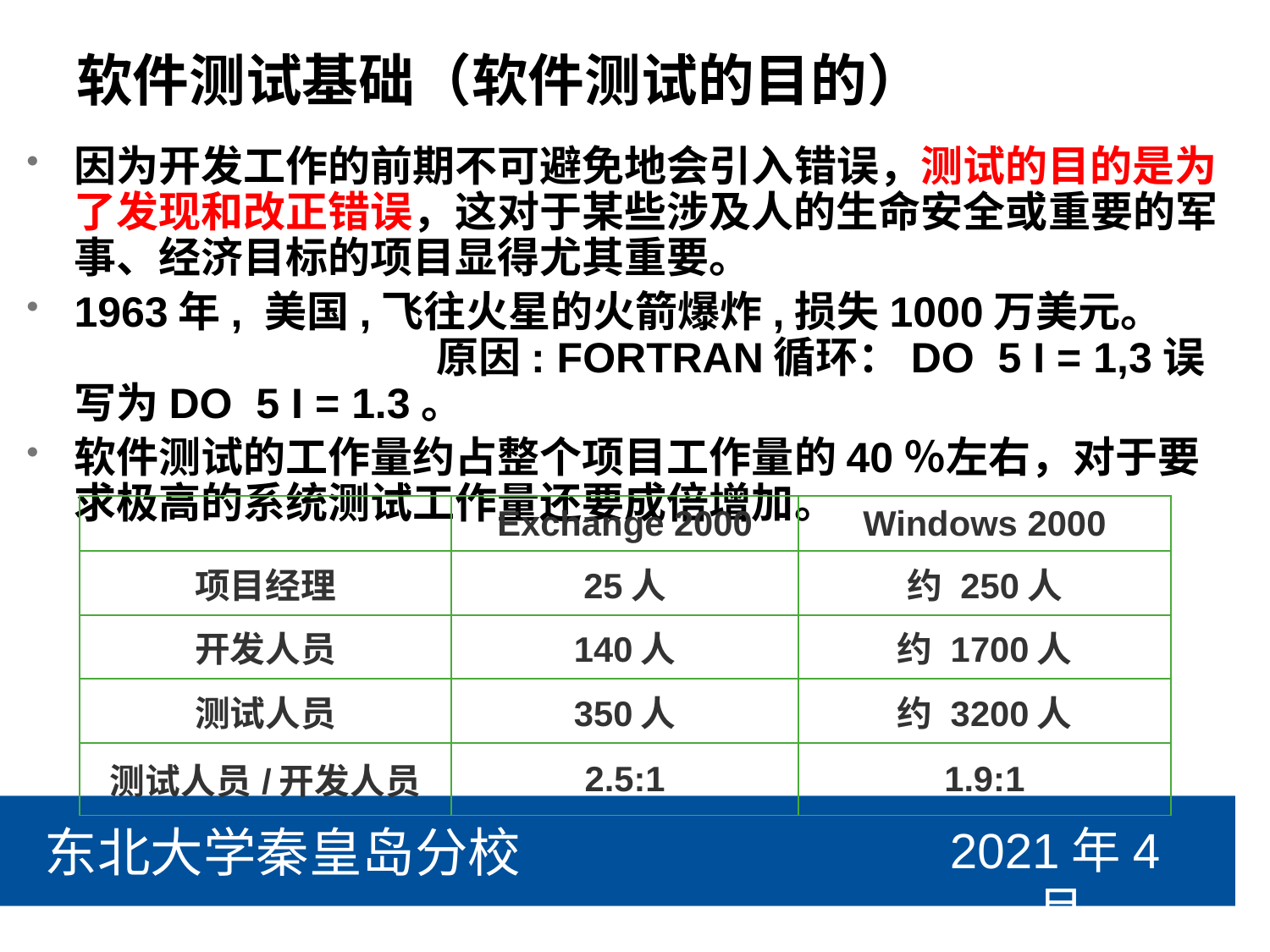

# 软件测试基础（软件测试的目的）
因为开发工作的前期不可避免地会引入错误，测试的目的是为了发现和改正错误，这对于某些涉及人的生命安全或重要的军事、经济目标的项目显得尤其重要。
1963年, 美国,飞往火星的火箭爆炸,损失1000万美元。                                            原因: FORTRAN循环：DO  5 I = 1,3误写为DO  5 I = 1.3。
软件测试的工作量约占整个项目工作量的40％左右，对于要求极高的系统测试工作量还要成倍增加。
|  | Exchange 2000 | Windows 2000 |
| --- | --- | --- |
| 项目经理 | 25人 | 约 250人 |
| 开发人员 | 140人 | 约 1700人 |
| 测试人员 | 350人 | 约 3200人 |
| 测试人员/开发人员 | 2.5:1 | 1.9:1 |